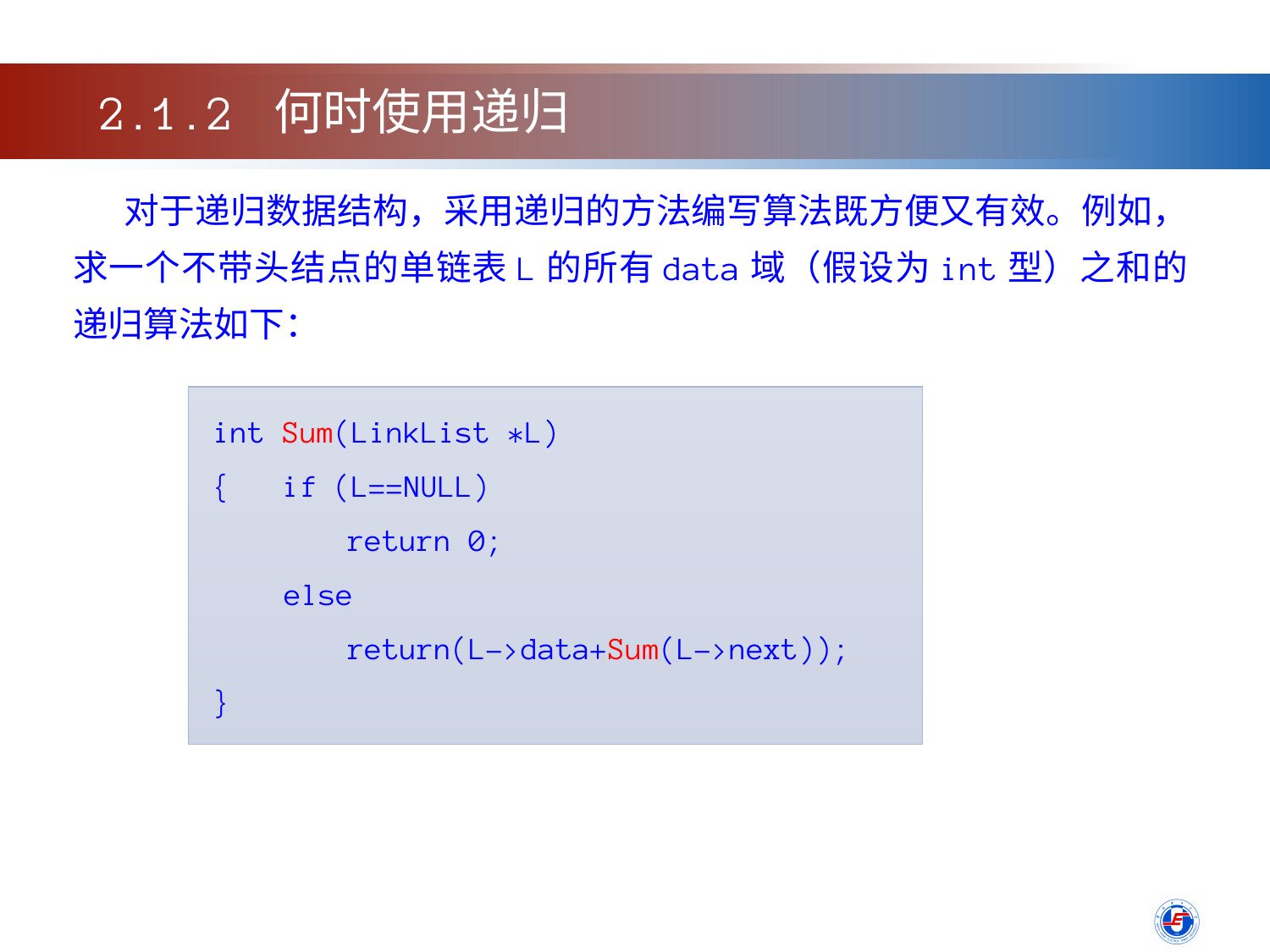

2.1.2 何时使用递归
　  对于递归数据结构，采用递归的方法编写算法既方便又有效。例如，求一个不带头结点的单链表L的所有data域（假设为int型）之和的递归算法如下：
int Sum(LinkList *L)
{   if (L==NULL)
　　　　return 0;
　　else
　　　　return(L->data+Sum(L->next));
}